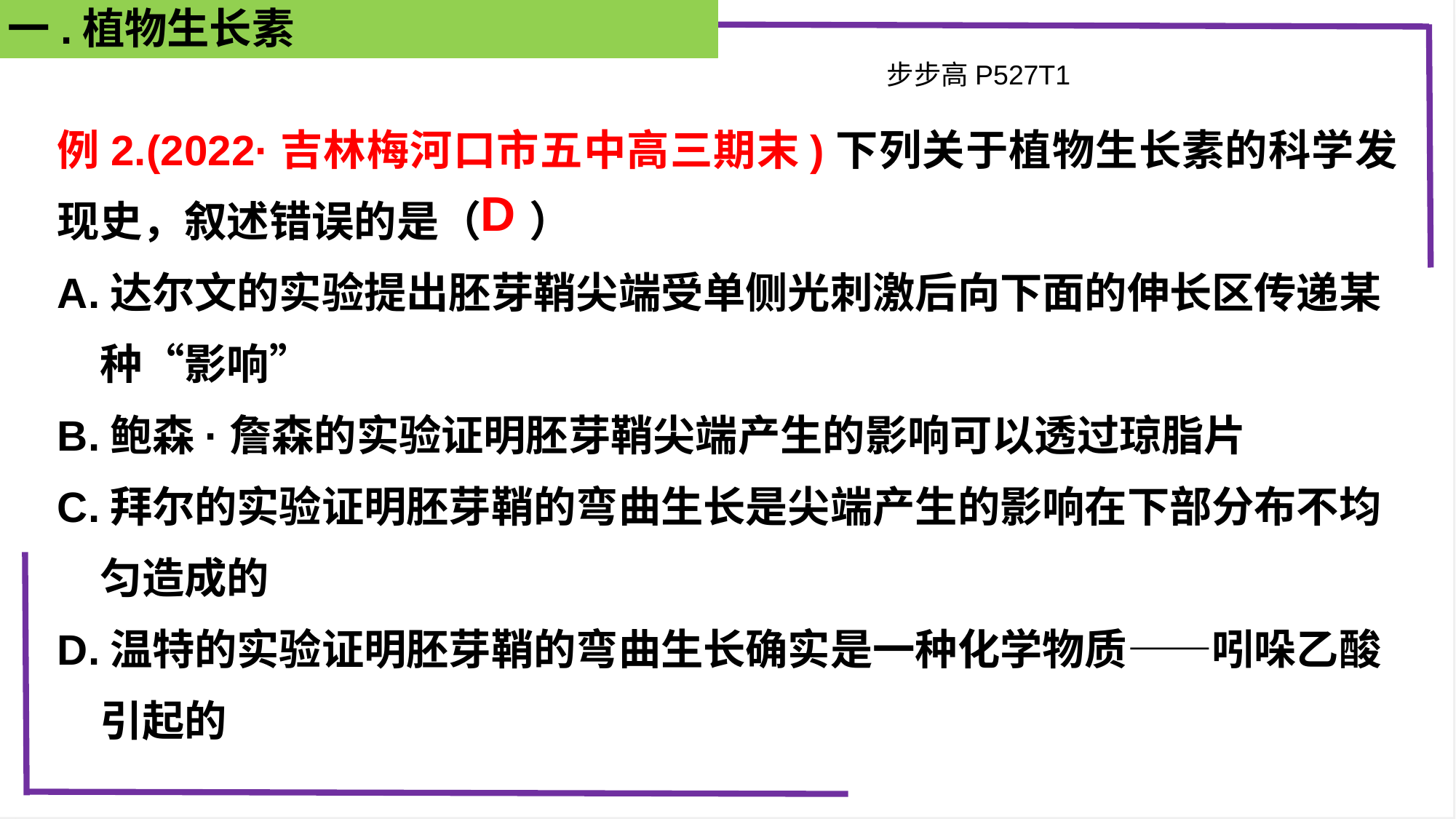

一.植物生长素
步步高P527T1
例2.(2022·吉林梅河口市五中高三期末)下列关于植物生长素的科学发现史，叙述错误的是（     ）
A.达尔文的实验提出胚芽鞘尖端受单侧光刺激后向下面的伸长区传递某
　种“影响”
B.鲍森·詹森的实验证明胚芽鞘尖端产生的影响可以透过琼脂片
C.拜尔的实验证明胚芽鞘的弯曲生长是尖端产生的影响在下部分布不均
　匀造成的
D.温特的实验证明胚芽鞘的弯曲生长确实是一种化学物质——吲哚乙酸
　引起的
D